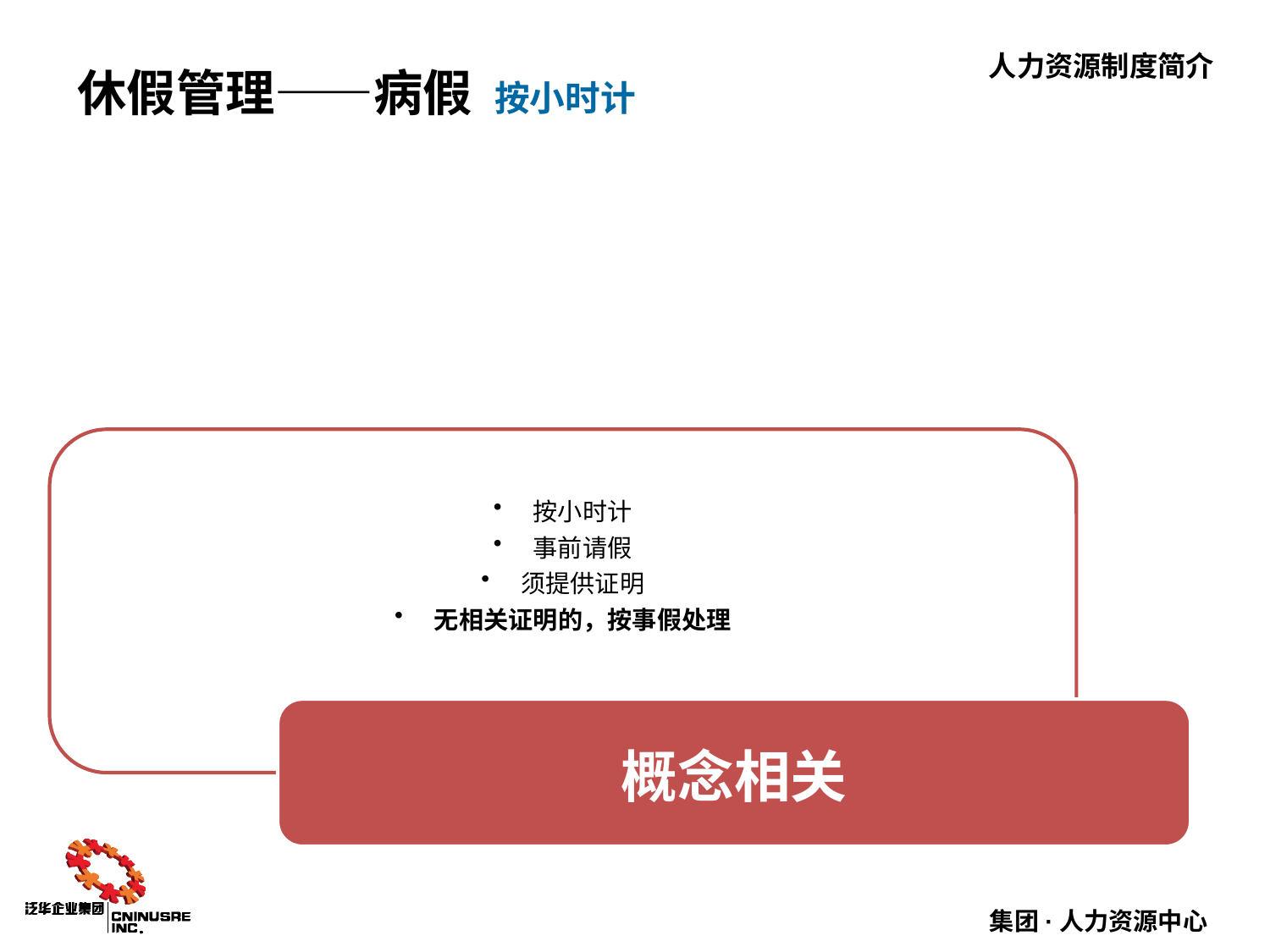

# 休假管理——病假  按小时计
概念相关
按小时计
事前请假
无相关证明的，按事假处理
须提供证明